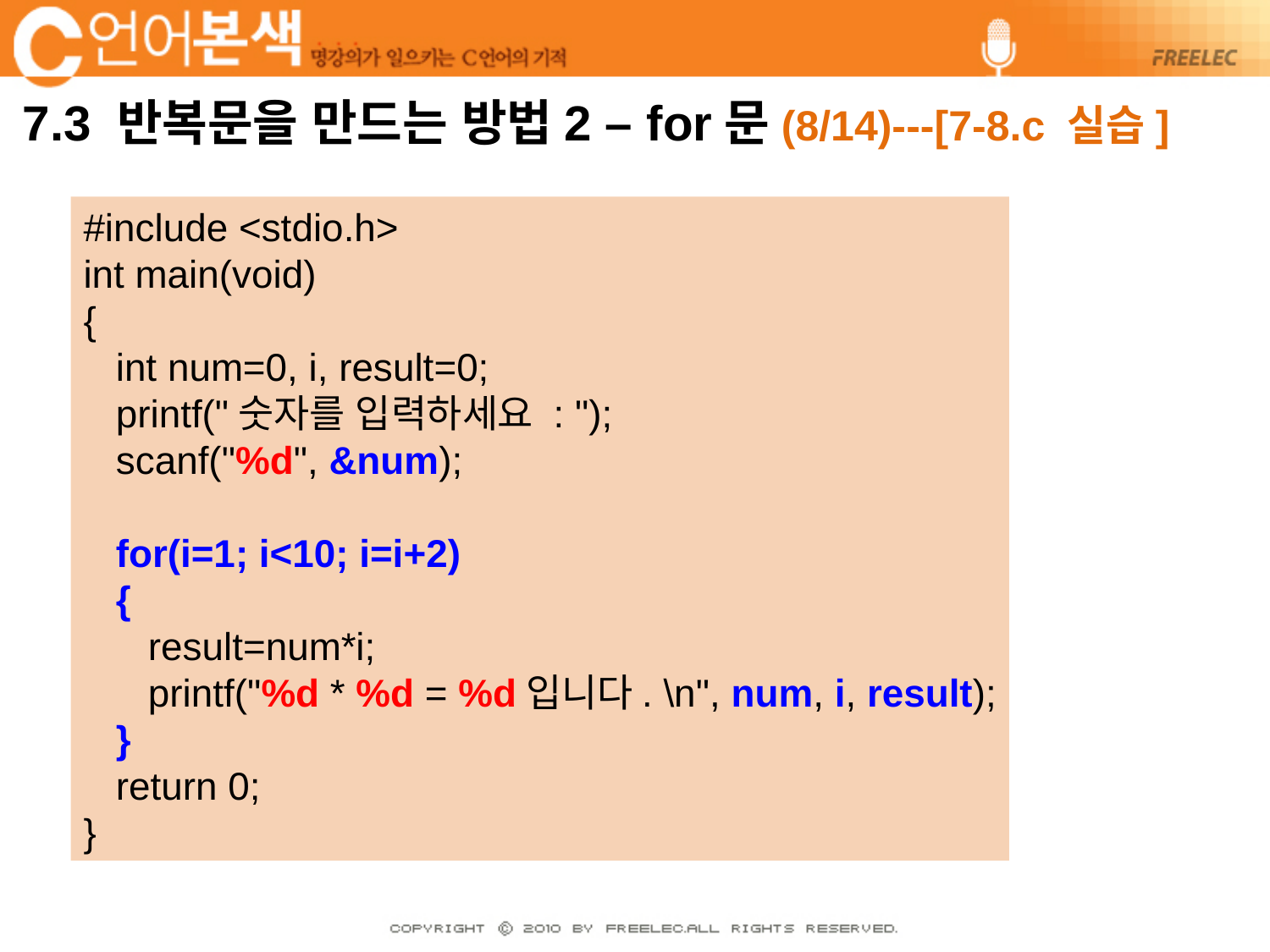

# 7.3 반복문을 만드는 방법2 – for문(8/14)---[7-8.c 실습]
#include <stdio.h>
int main(void)
{
   int num=0, i, result=0;
   printf("숫자를 입력하세요 : ");
   scanf("%d", &num);

   for(i=1; i<10; i=i+2)
   {
      result=num*i;
      printf("%d * %d = %d입니다. \n", num, i, result);
   }
   return 0;
}